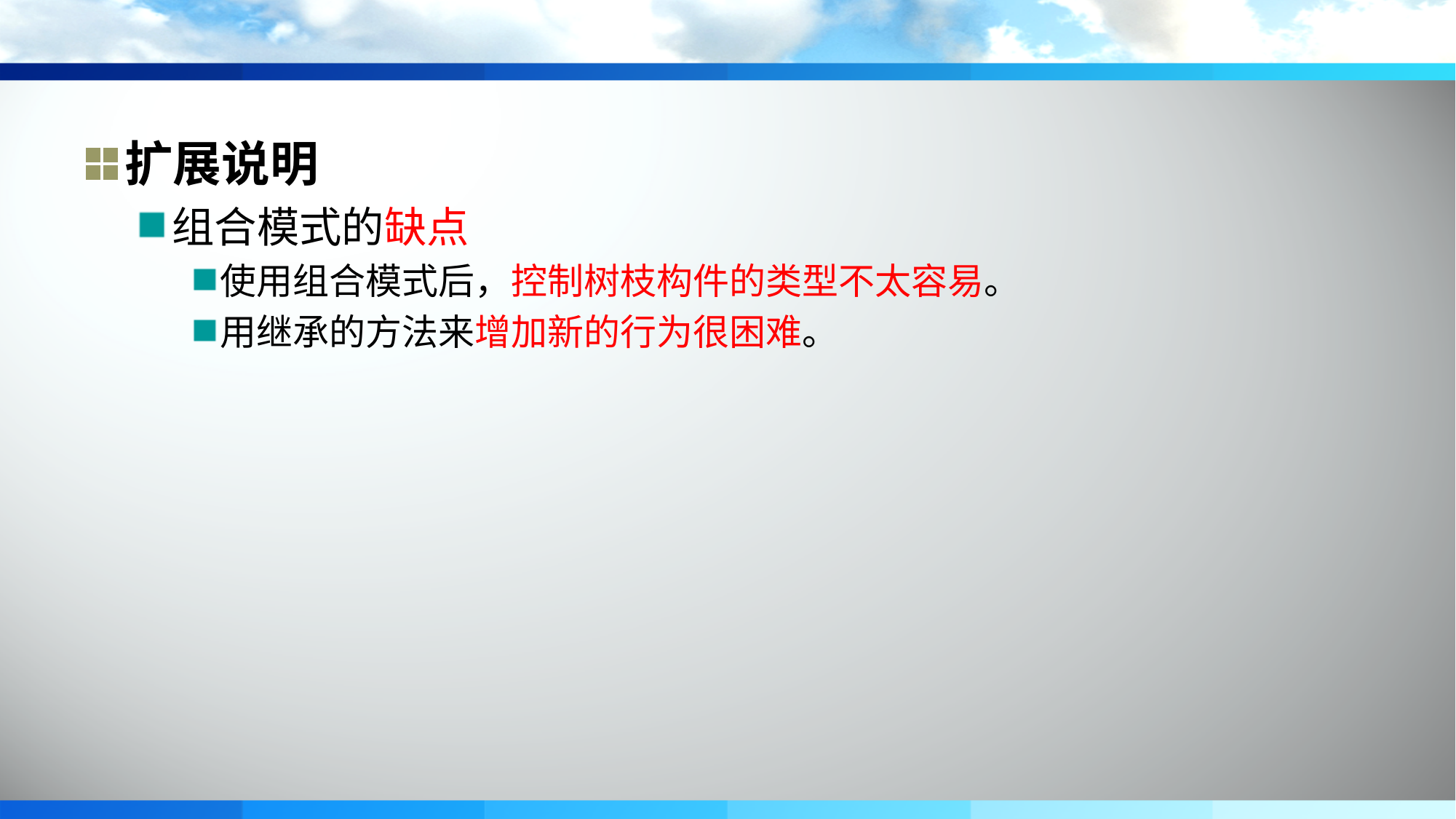

扩展说明
组合模式的缺点
使用组合模式后，控制树枝构件的类型不太容易。
用继承的方法来增加新的行为很困难。